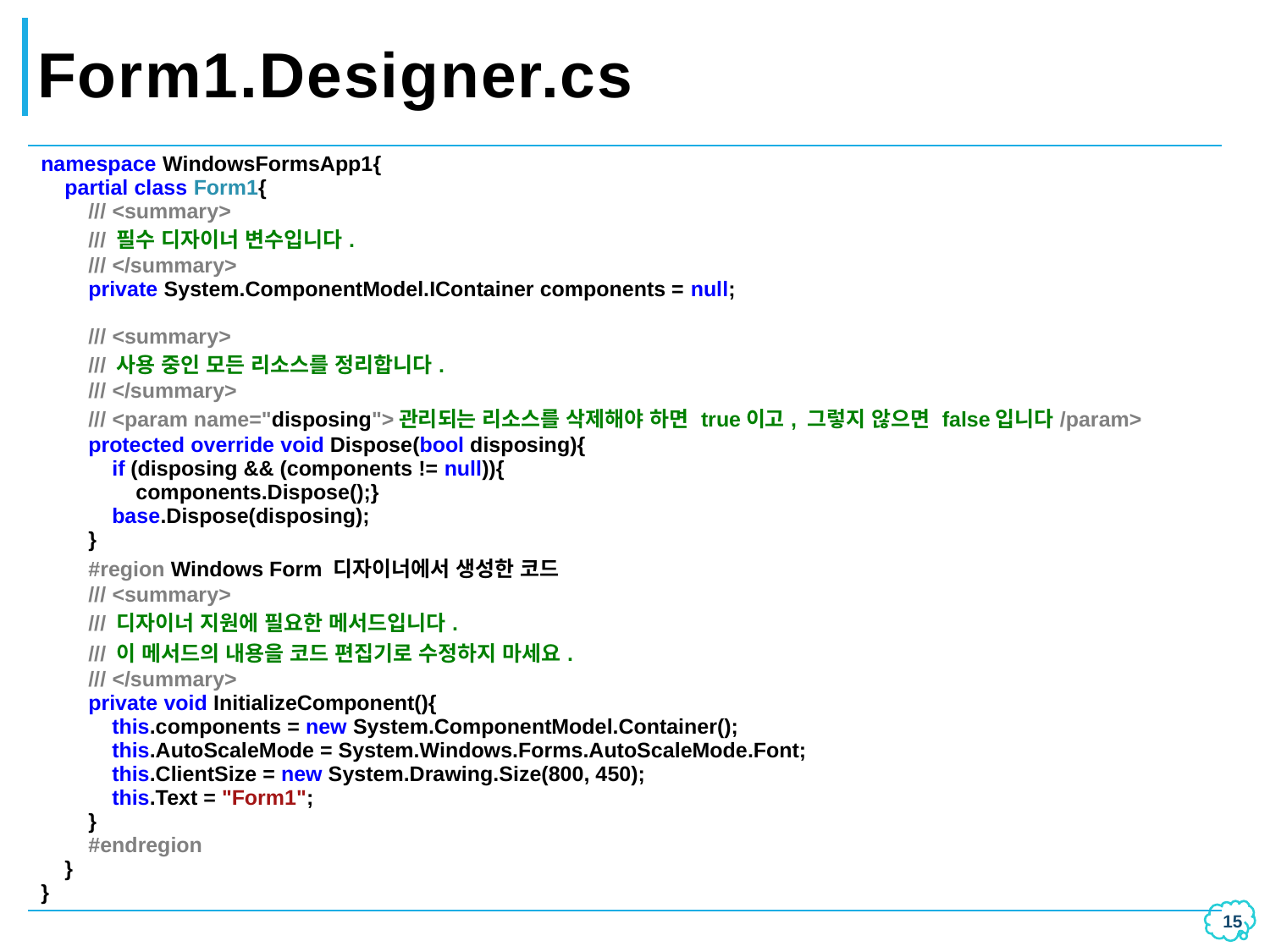

# Form1.Designer.cs
| namespace WindowsFormsApp1{ partial class Form1{ /// <summary> /// 필수 디자이너 변수입니다. /// </summary> private System.ComponentModel.IContainer components = null; /// <summary> /// 사용 중인 모든 리소스를 정리합니다. /// </summary> /// <param name="disposing">관리되는 리소스를 삭제해야 하면 true이고, 그렇지 않으면 false입니다/param> protected override void Dispose(bool disposing){ if (disposing && (components != null)){ components.Dispose();} base.Dispose(disposing); } #region Windows Form 디자이너에서 생성한 코드 /// <summary> /// 디자이너 지원에 필요한 메서드입니다. /// 이 메서드의 내용을 코드 편집기로 수정하지 마세요. /// </summary> private void InitializeComponent(){ this.components = new System.ComponentModel.Container(); this.AutoScaleMode = System.Windows.Forms.AutoScaleMode.Font; this.ClientSize = new System.Drawing.Size(800, 450); this.Text = "Form1"; } #endregion } } |
| --- |
15